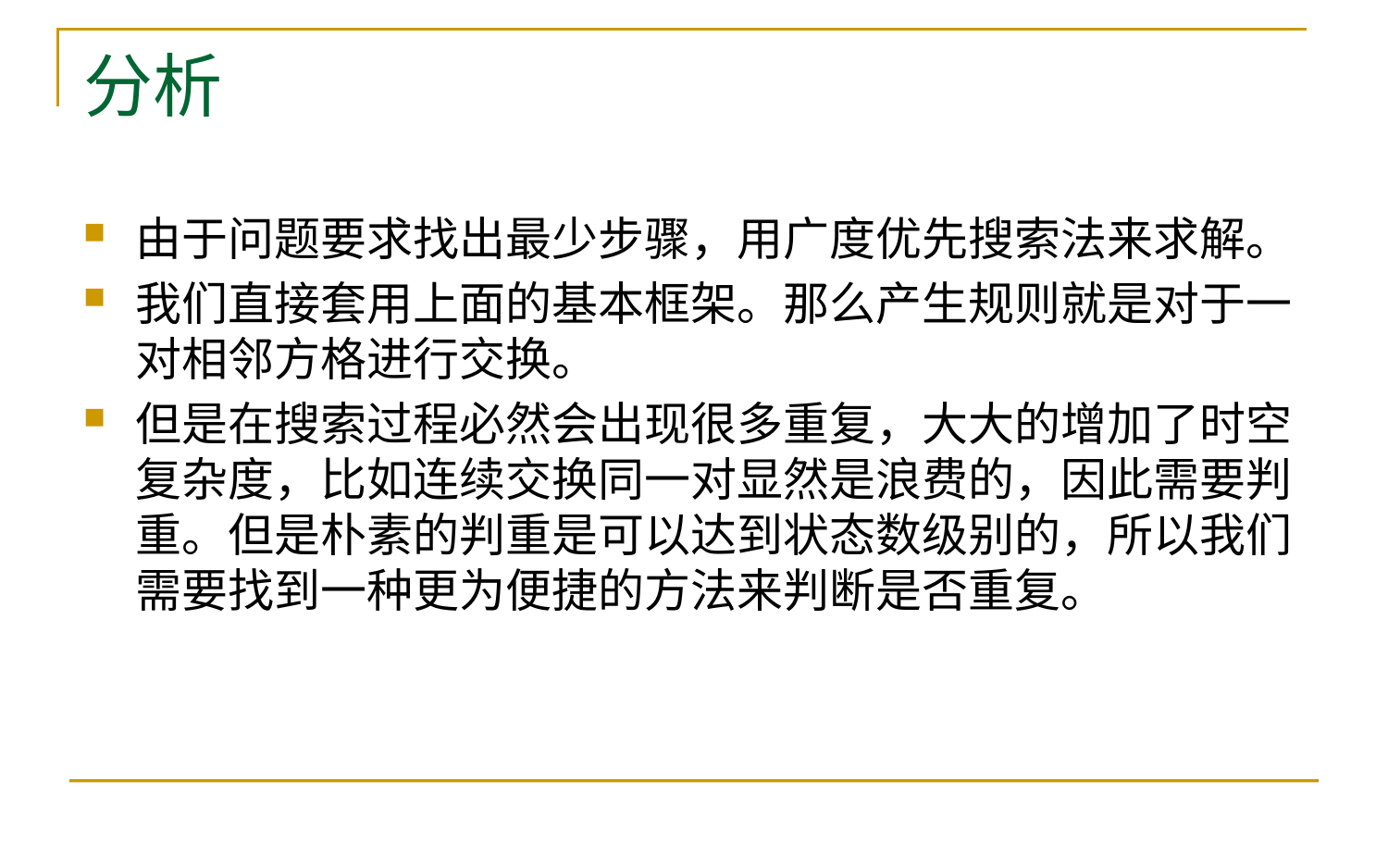

# 分析
由于问题要求找出最少步骤，用广度优先搜索法来求解。
我们直接套用上面的基本框架。那么产生规则就是对于一对相邻方格进行交换。
但是在搜索过程必然会出现很多重复，大大的增加了时空复杂度，比如连续交换同一对显然是浪费的，因此需要判重。但是朴素的判重是可以达到状态数级别的，所以我们需要找到一种更为便捷的方法来判断是否重复。